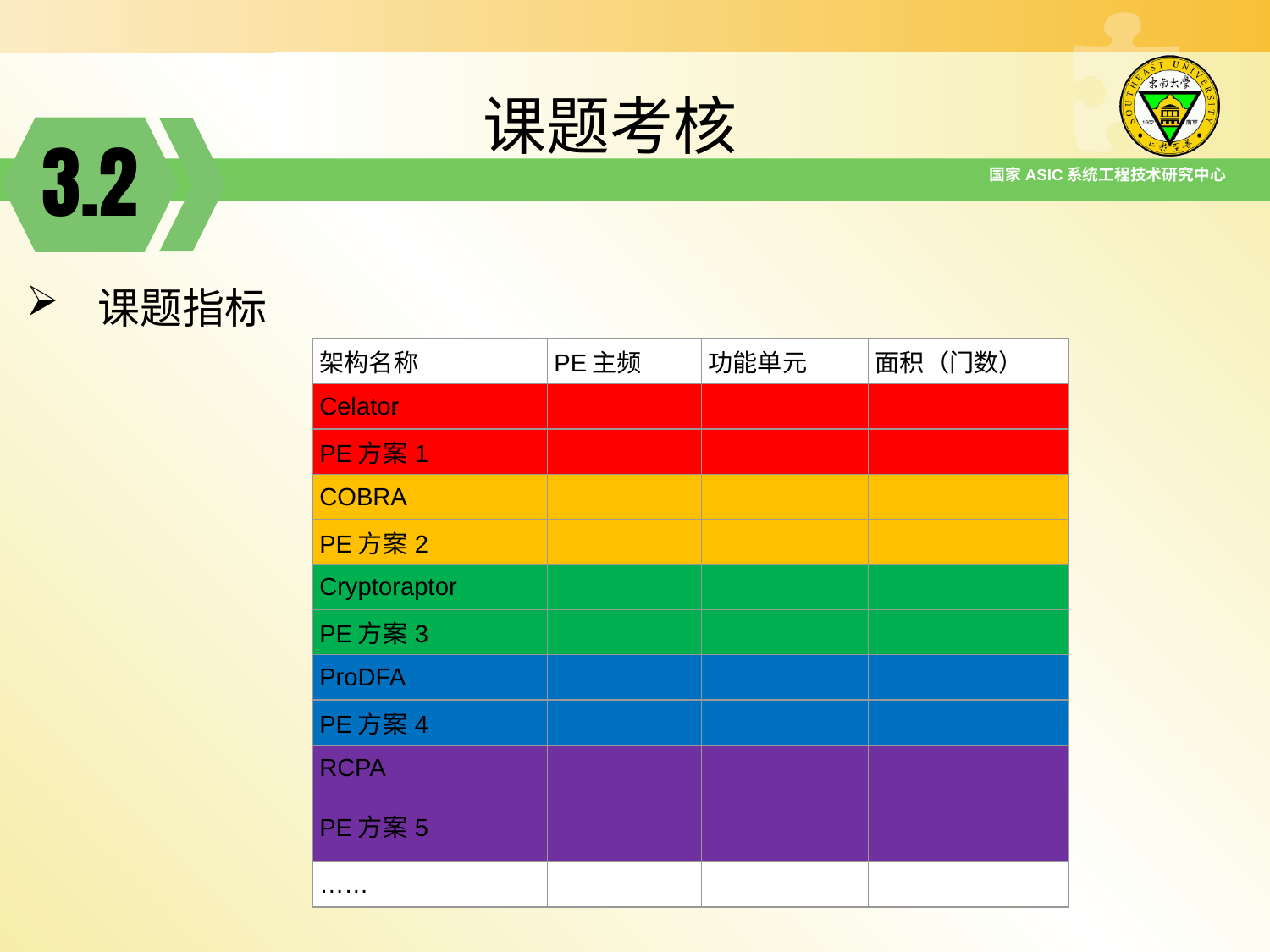

课题考核
3.2

国家ASIC系统工程技术研究中心
课题指标
| 架构名称 | PE主频 | 功能单元 | 面积（门数） |
| --- | --- | --- | --- |
| Celator |  |  |  |
| PE方案1 |  |  |  |
| COBRA |  |  |  |
| PE方案2 |  |  |  |
| Cryptoraptor |  |  |  |
| PE方案3 |  |  |  |
| ProDFA |  |  |  |
| PE方案4 |  |  |  |
| RCPA |  |  |  |
| PE方案5 |  |  |  |
| …… |  |  |  |